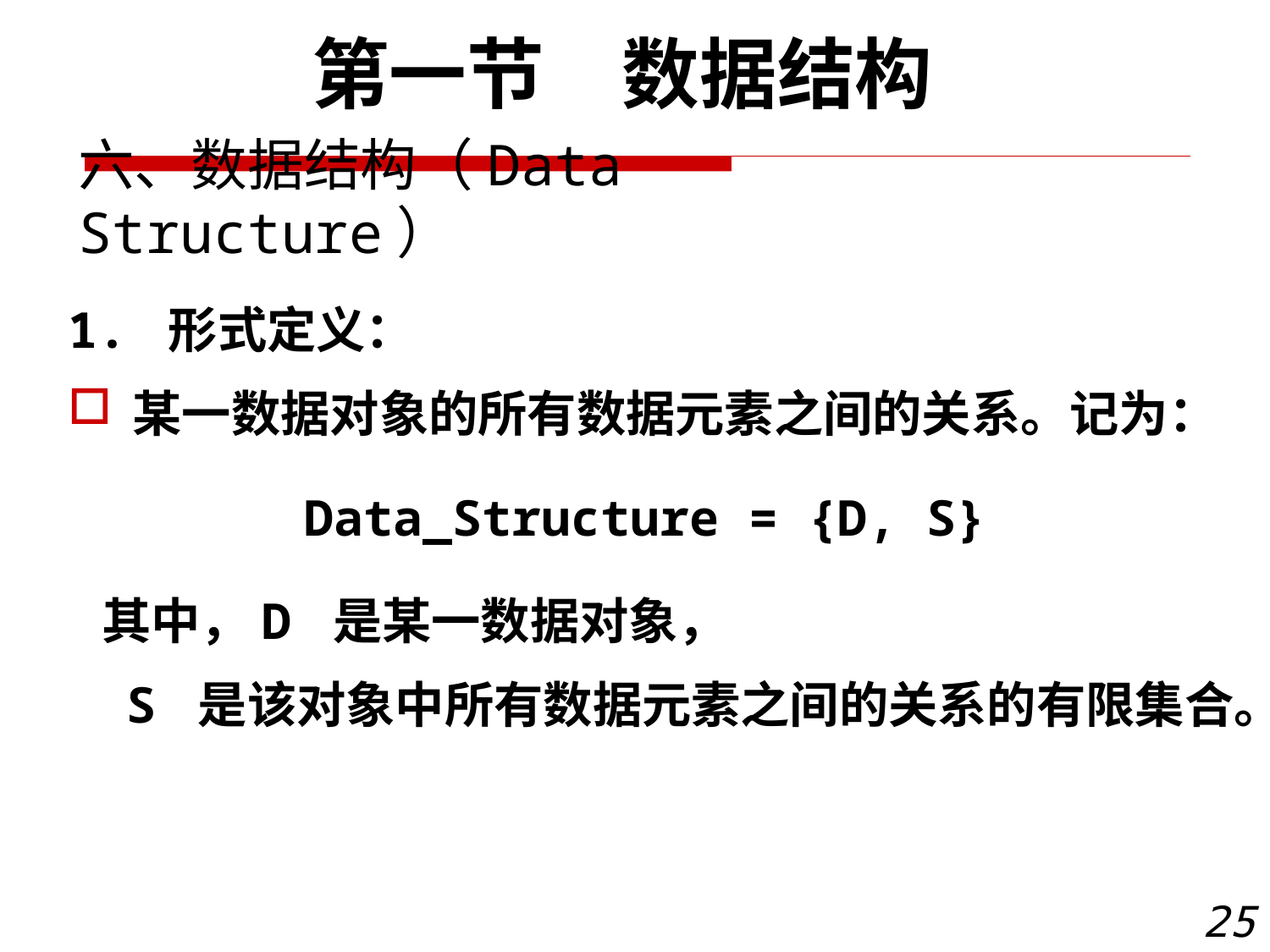

第一节　数据结构
六、数据结构（Data Structure）
1. 形式定义：
某一数据对象的所有数据元素之间的关系。记为：
        Data_Structure = {D, S}
  其中，D 是某一数据对象，
  S 是该对象中所有数据元素之间的关系的有限集合。
25